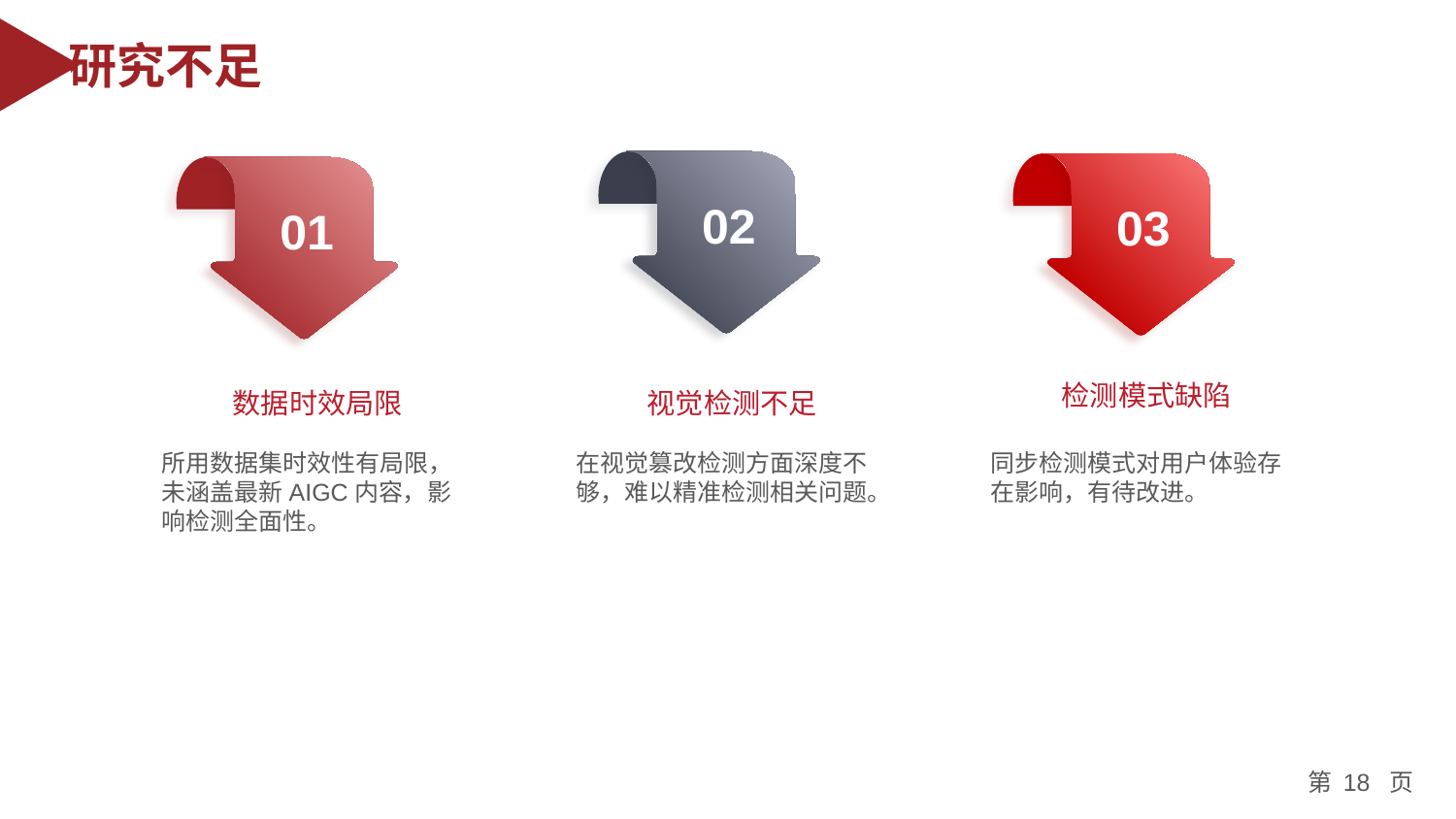

研究不足
02

03

01

检测模式缺陷
数据时效局限
视觉检测不足
所用数据集时效性有局限，未涵盖最新AIGC内容，影响检测全面性。
在视觉篡改检测方面深度不够，难以精准检测相关问题。
同步检测模式对用户体验存在影响，有待改进。